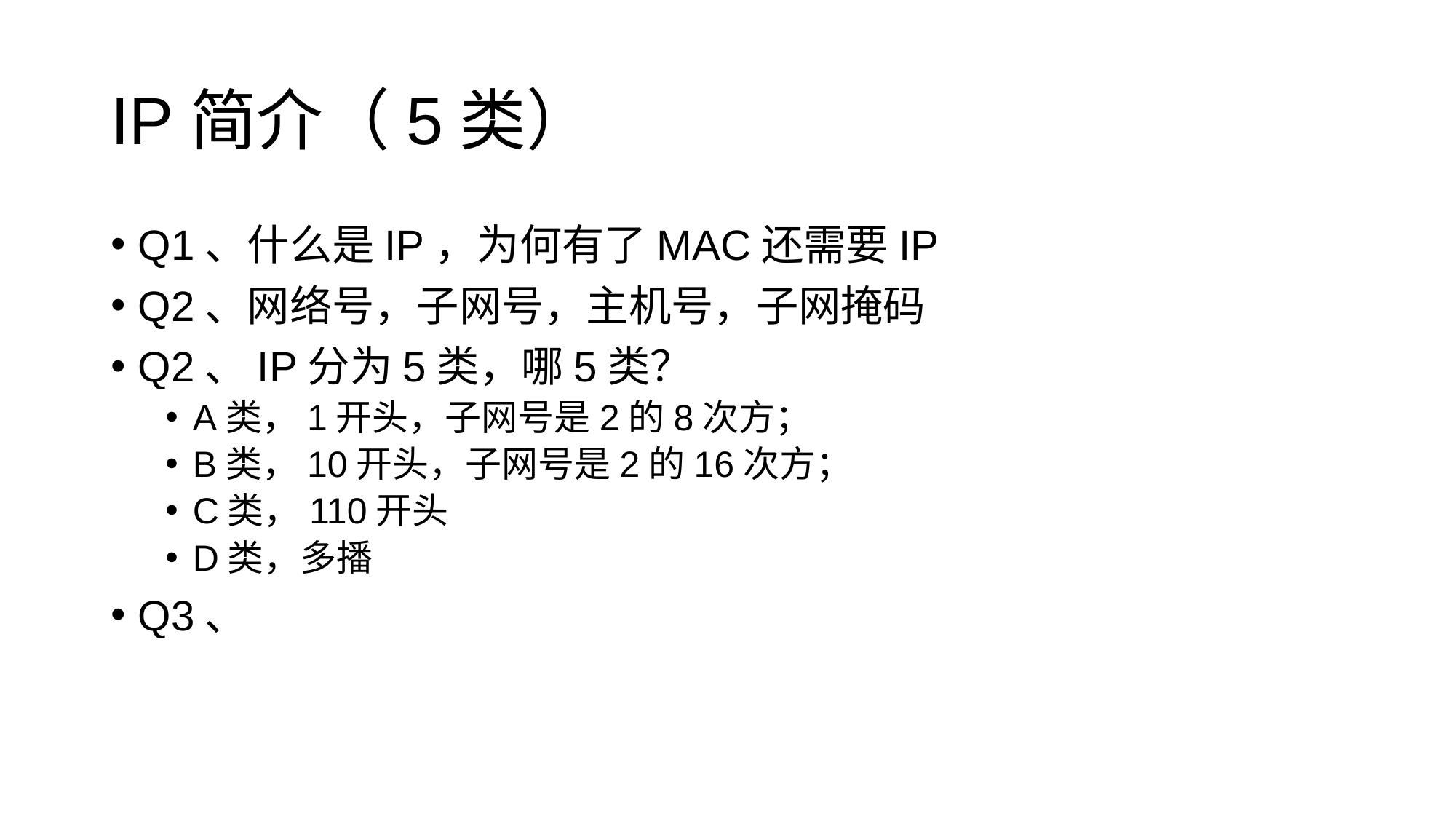

# IP简介（5类）
Q1、什么是IP，为何有了MAC还需要IP
Q2、网络号，子网号，主机号，子网掩码
Q2、IP分为5类，哪5类？
A类，1开头，子网号是2的8次方；
B类，10开头，子网号是2的16次方；
C类，110开头
D类，多播
Q3、